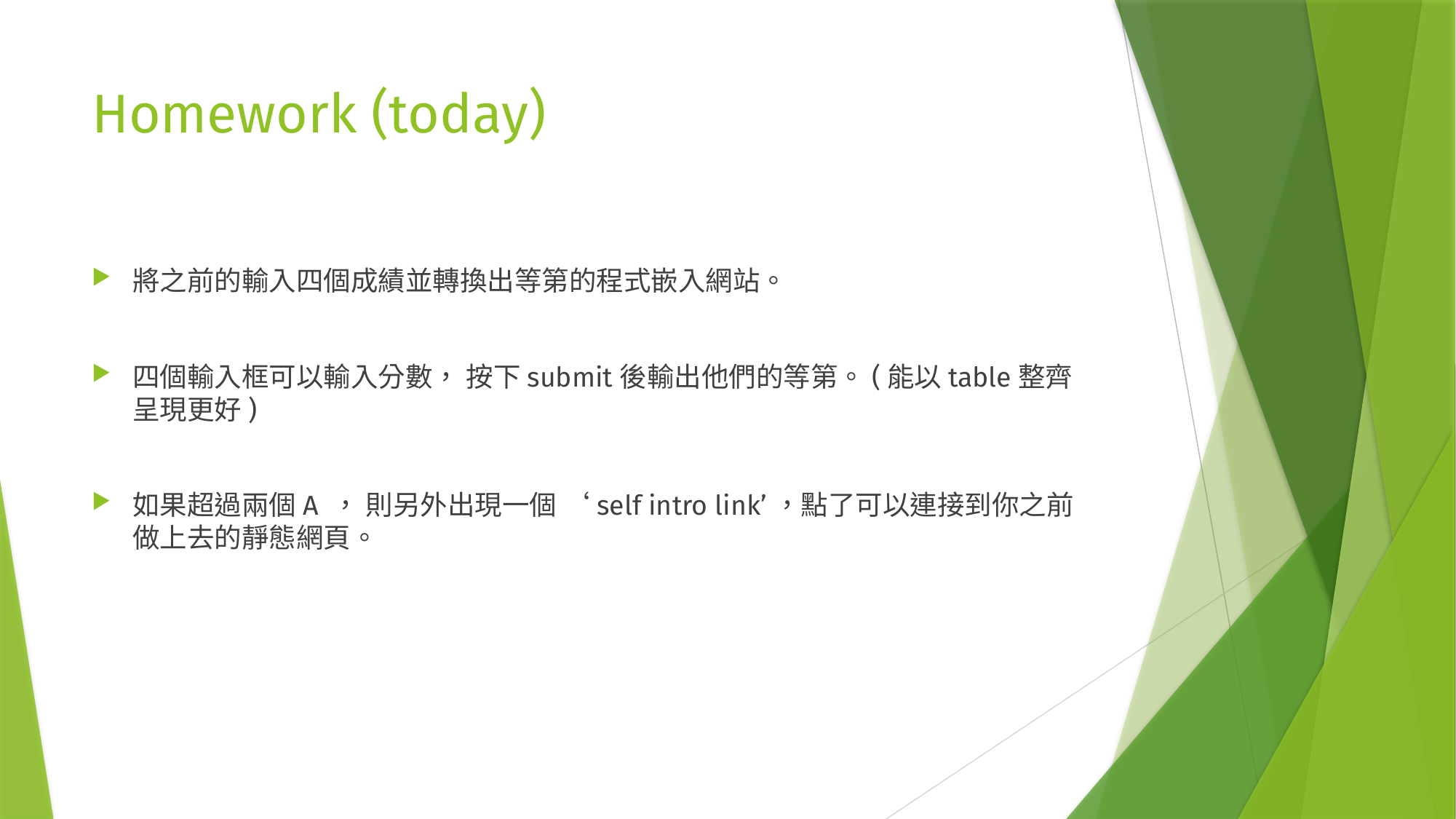

# Homework (today)
將之前的輸入四個成績並轉換出等第的程式嵌入網站。

四個輸入框可以輸入分數， 按下submit後輸出他們的等第。(能以table整齊呈現更好)

如果超過兩個A ， 則另外出現一個 ‘self intro link’，點了可以連接到你之前做上去的靜態網頁。